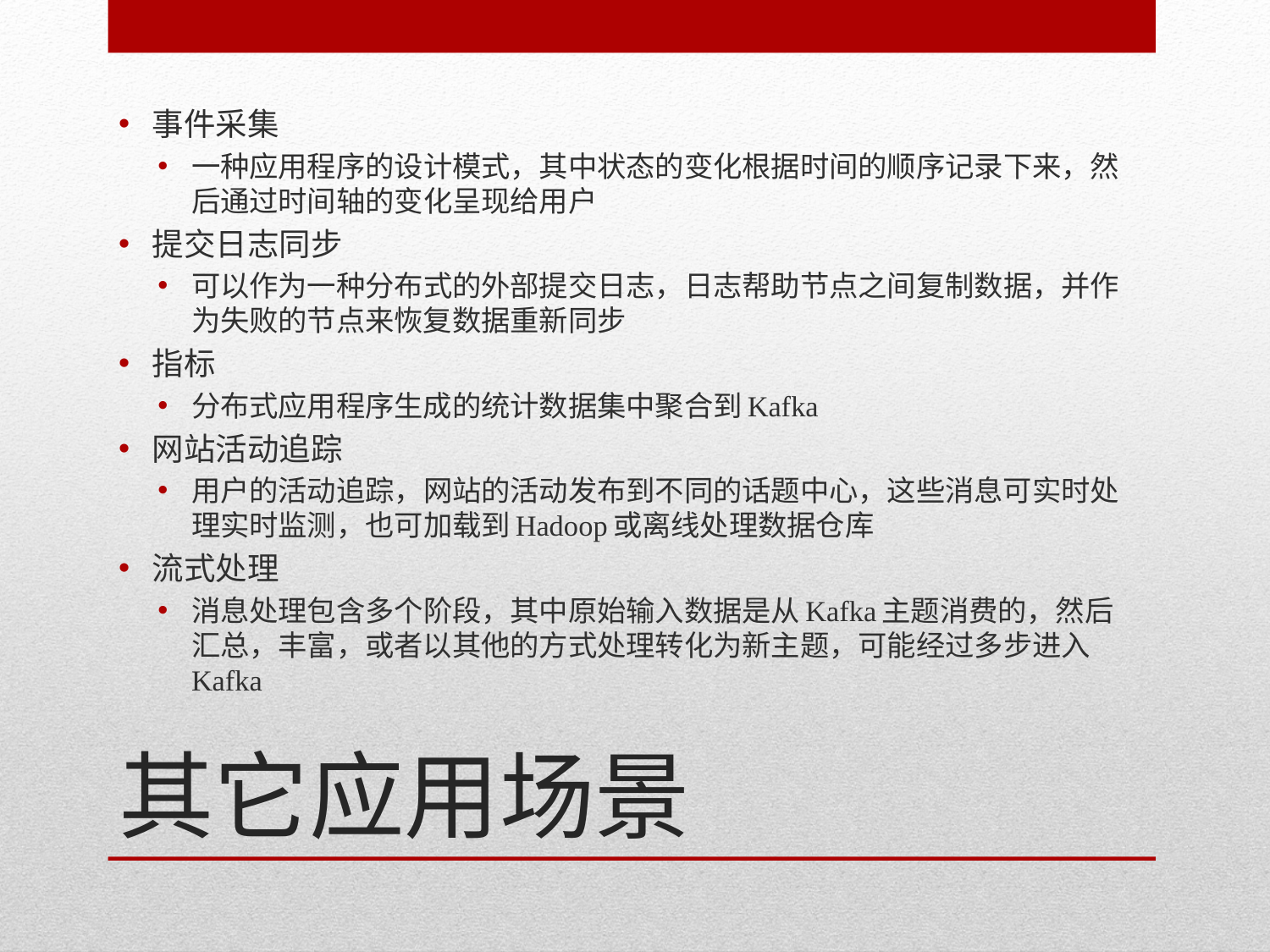

事件采集
一种应用程序的设计模式，其中状态的变化根据时间的顺序记录下来，然后通过时间轴的变化呈现给用户
提交日志同步
可以作为一种分布式的外部提交日志，日志帮助节点之间复制数据，并作为失败的节点来恢复数据重新同步
指标
分布式应用程序生成的统计数据集中聚合到Kafka
网站活动追踪
用户的活动追踪，网站的活动发布到不同的话题中心，这些消息可实时处理实时监测，也可加载到Hadoop或离线处理数据仓库
流式处理
消息处理包含多个阶段，其中原始输入数据是从Kafka主题消费的，然后汇总，丰富，或者以其他的方式处理转化为新主题，可能经过多步进入Kafka
# 其它应用场景